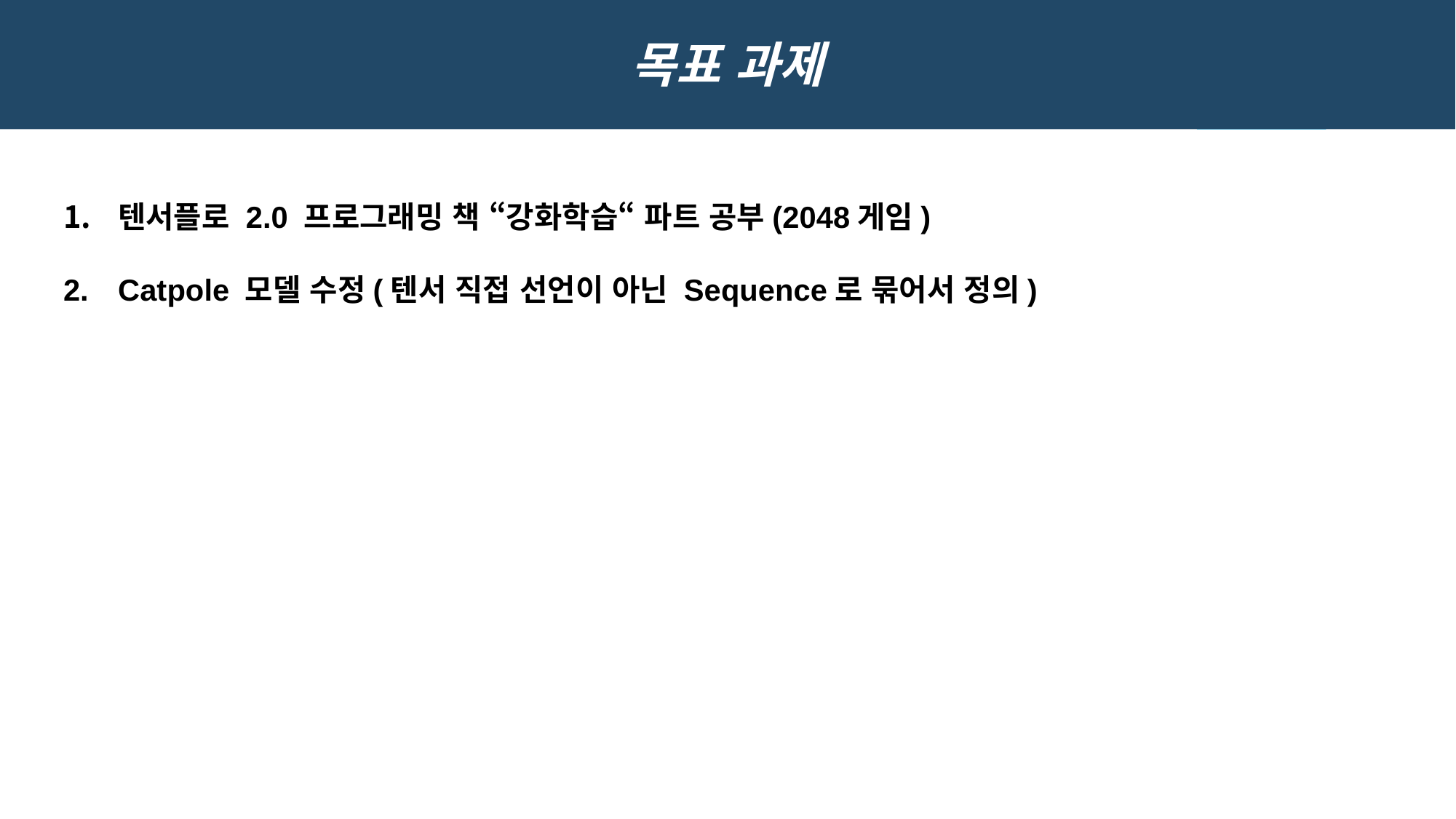

목표 과제

텐서플로 2.0 프로그래밍 책 “강화학습“ 파트 공부(2048게임)

Catpole 모델 수정(텐서 직접 선언이 아닌 Sequence로 묶어서 정의)